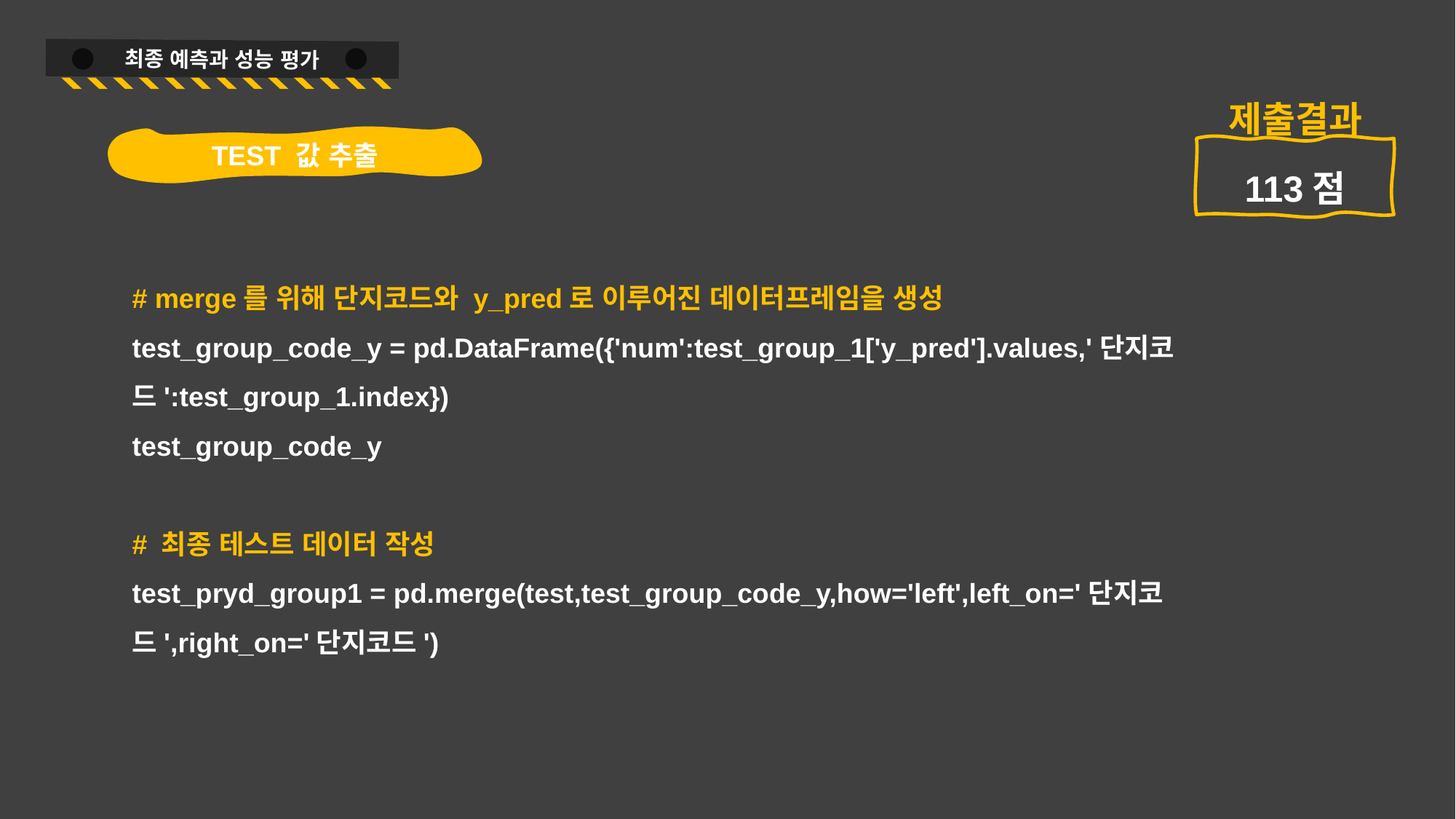

최종 예측과 성능 평가

제출결과

TEST 값 추출
113점
# merge를 위해 단지코드와 y_pred로 이루어진 데이터프레임을 생성
test_group_code_y = pd.DataFrame({'num':test_group_1['y_pred'].values,'단지코드':test_group_1.index})
test_group_code_y

# 최종 테스트 데이터 작성
test_pryd_group1 = pd.merge(test,test_group_code_y,how='left',left_on='단지코드',right_on='단지코드')